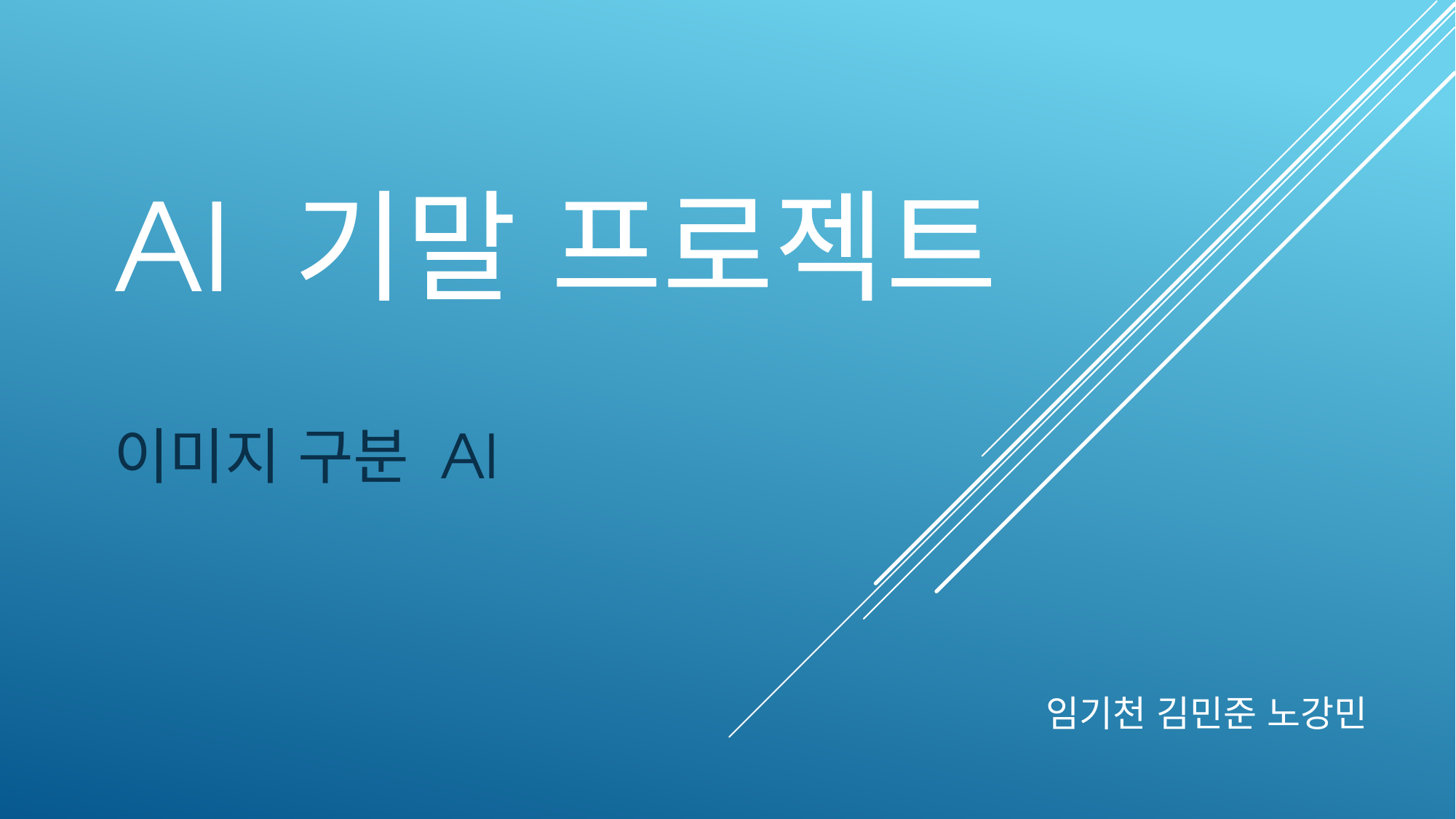

# AI 기말 프로젝트

이미지 구분 AI
임기천 김민준 노강민